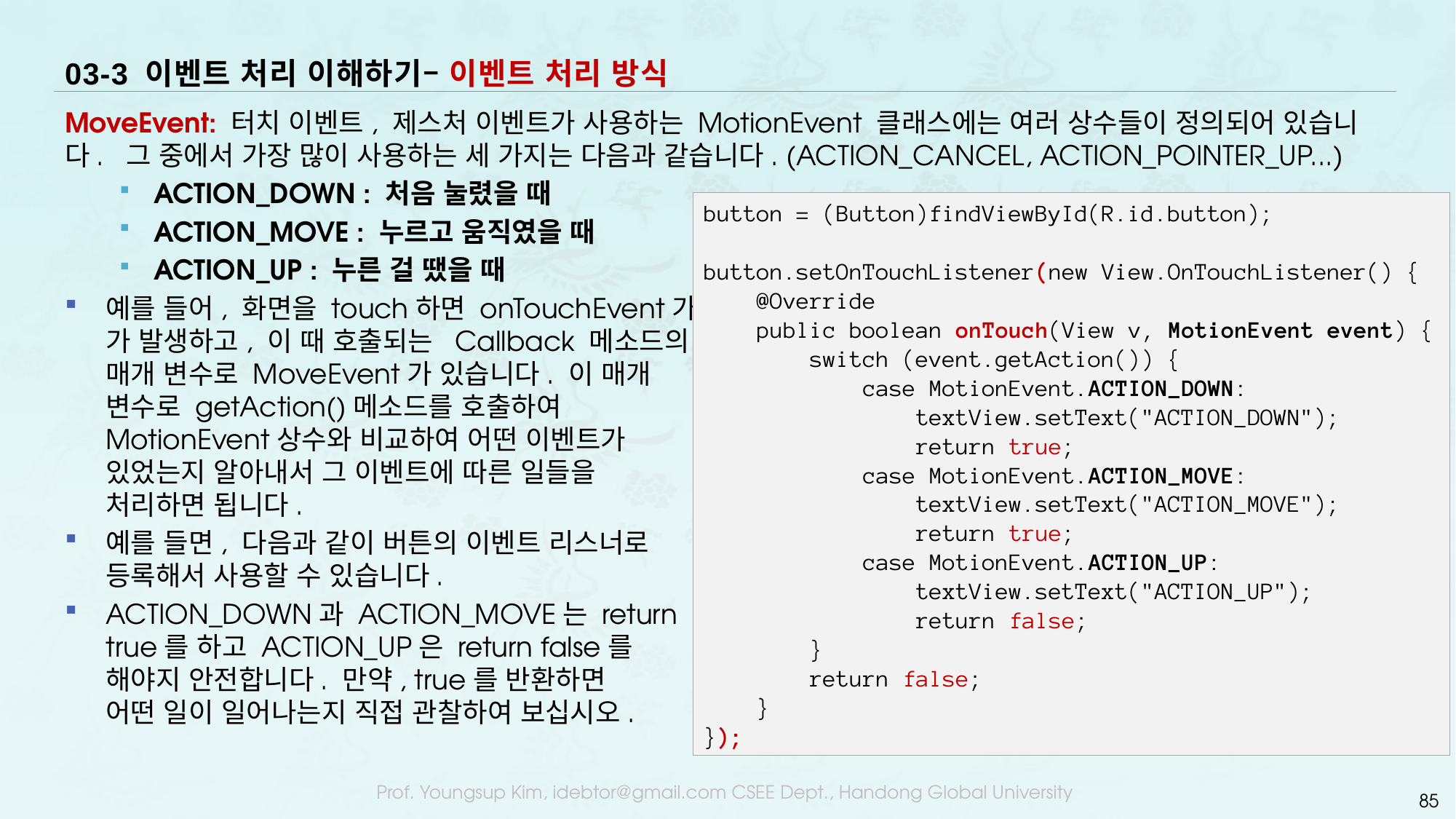

# 03-3 이벤트 처리 이해하기– 이벤트 처리 방식
MoveEvent: 터치 이벤트, 제스처 이벤트가 사용하는 MotionEvent 클래스에는 여러 상수들이 정의되어 있습니다.  그 중에서 가장 많이 사용하는 세 가지는 다음과 같습니다. (ACTION_CANCEL, ACTION_POINTER_UP...)
ACTION_DOWN : 처음 눌렸을 때
ACTION_MOVE : 누르고 움직였을 때
ACTION_UP : 누른 걸 땠을 때
예를 들어, 화면을 touch하면 onTouchEvent가
가 발생하고, 이 때 호출되는  Callback 메소드의
매개 변수로 MoveEvent가 있습니다. 이 매개
변수로 getAction()메소드를 호출하여
MotionEvent상수와 비교하여 어떤 이벤트가
있었는지 알아내서 그 이벤트에 따른 일들을
처리하면 됩니다.
예를 들면, 다음과 같이 버튼의 이벤트 리스너로
등록해서 사용할 수 있습니다.
ACTION_DOWN과 ACTION_MOVE는 return
true를 하고 ACTION_UP은 return false를
해야지 안전합니다. 만약, true를 반환하면
어떤 일이 일어나는지 직접 관찰하여 보십시오.
button = (Button)findViewById(R.id.button);

button.setOnTouchListener(new View.OnTouchListener() {
    @Override
    public boolean onTouch(View v, MotionEvent event) {
        switch (event.getAction()) {
            case MotionEvent.ACTION_DOWN:
                textView.setText("ACTION_DOWN");
                return true;
            case MotionEvent.ACTION_MOVE:
                textView.setText("ACTION_MOVE");
                return true;
            case MotionEvent.ACTION_UP:
                textView.setText("ACTION_UP");
                return false;
        }
        return false;
    }
});
85